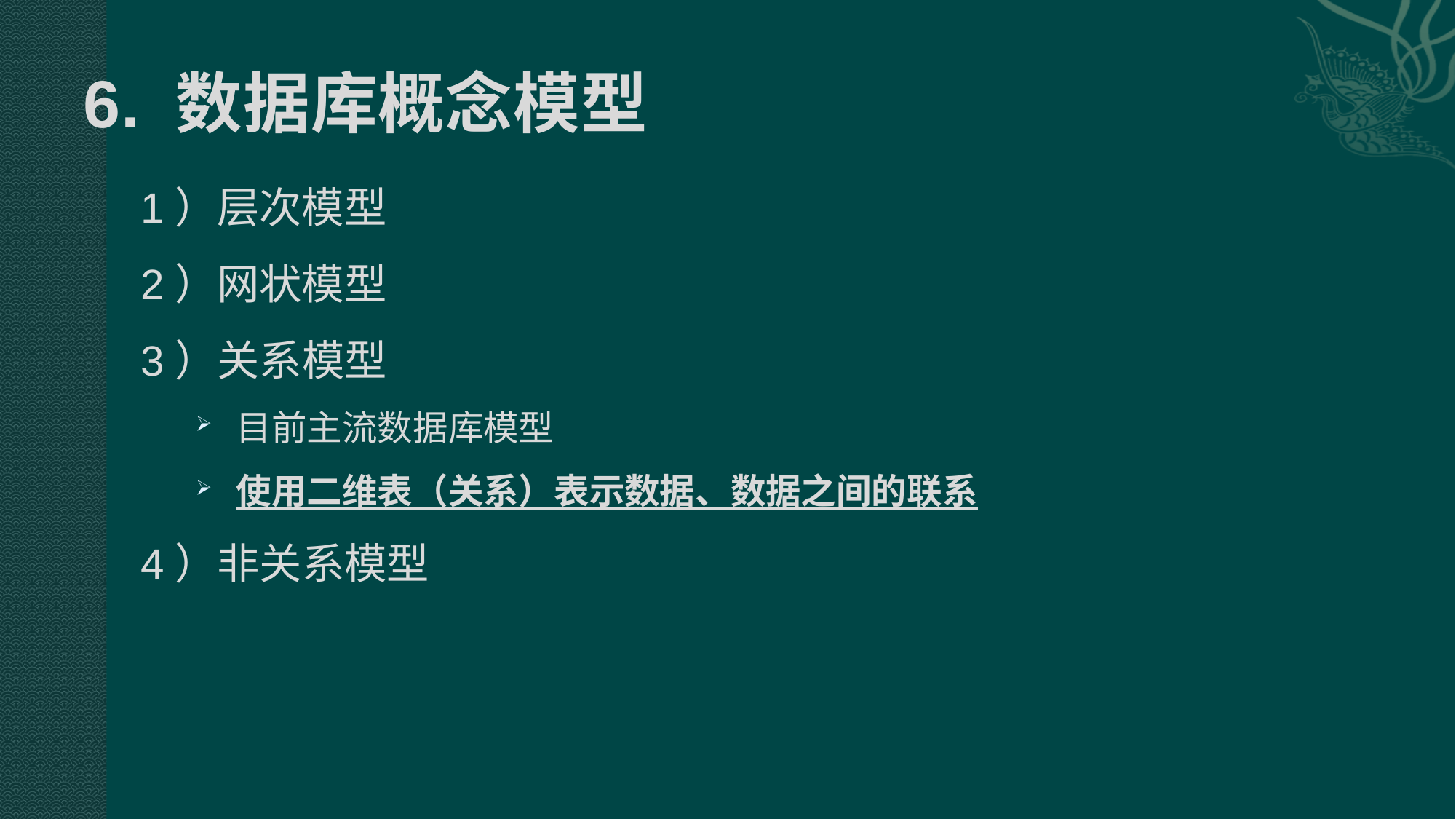

# 6. 数据库概念模型
1）层次模型
2）网状模型
3）关系模型
目前主流数据库模型
使用二维表（关系）表示数据、数据之间的联系
4）非关系模型